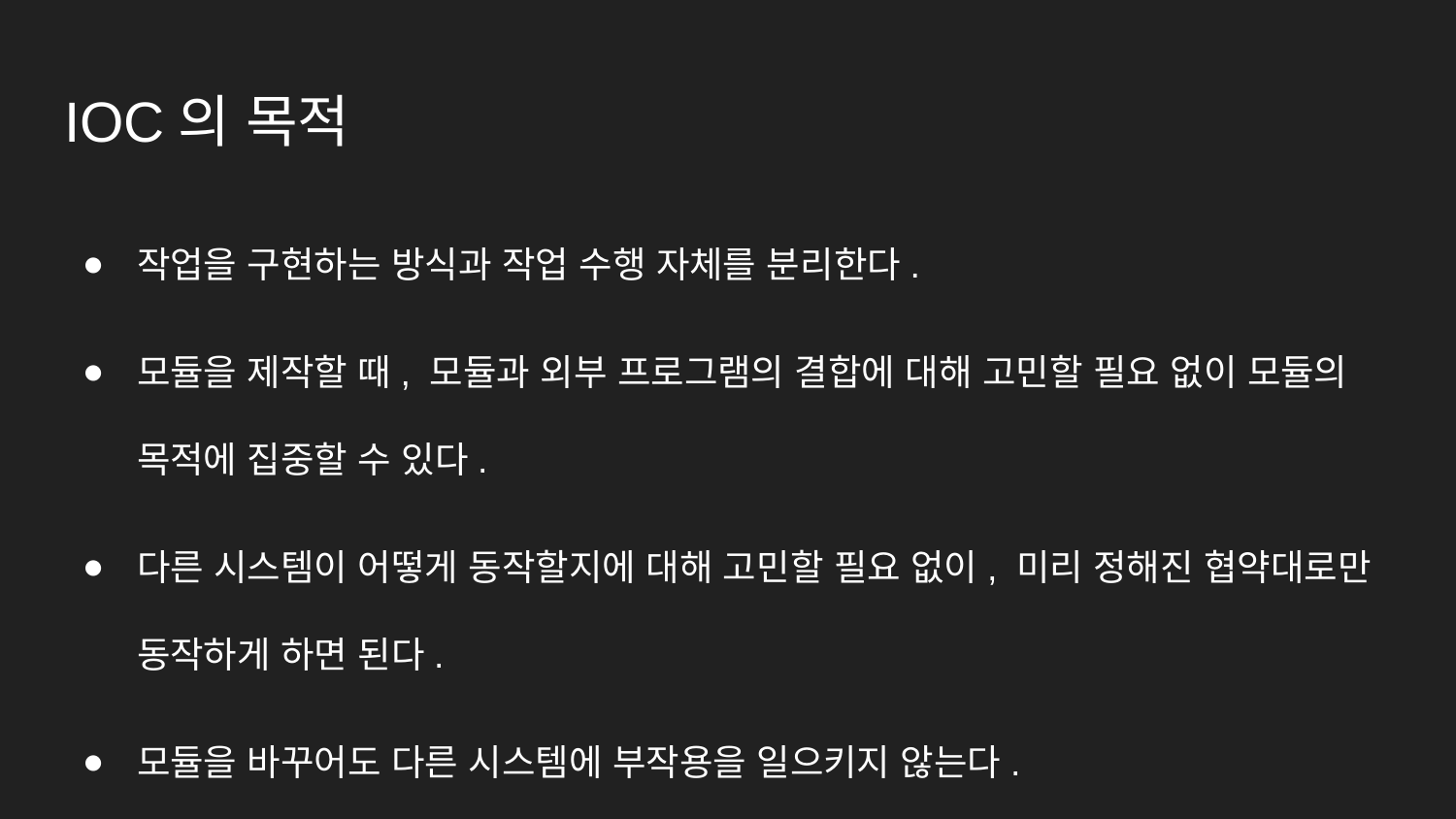

# IOC의 목적
작업을 구현하는 방식과 작업 수행 자체를 분리한다.
모듈을 제작할 때, 모듈과 외부 프로그램의 결합에 대해 고민할 필요 없이 모듈의 목적에 집중할 수 있다.
다른 시스템이 어떻게 동작할지에 대해 고민할 필요 없이, 미리 정해진 협약대로만 동작하게 하면 된다.
모듈을 바꾸어도 다른 시스템에 부작용을 일으키지 않는다.